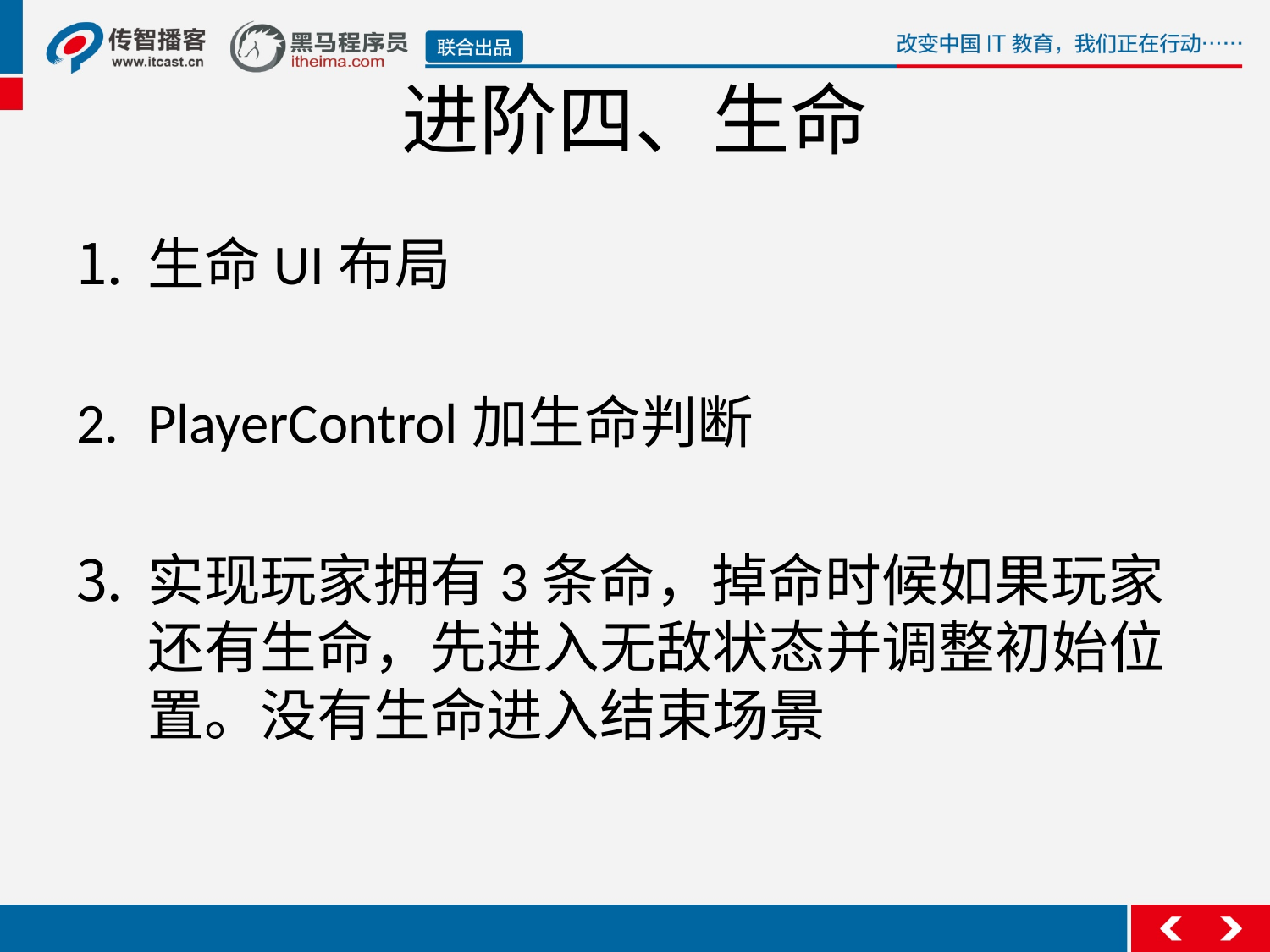

# 进阶四、生命
生命UI布局

PlayerControl加生命判断

实现玩家拥有3条命，掉命时候如果玩家还有生命，先进入无敌状态并调整初始位置。没有生命进入结束场景